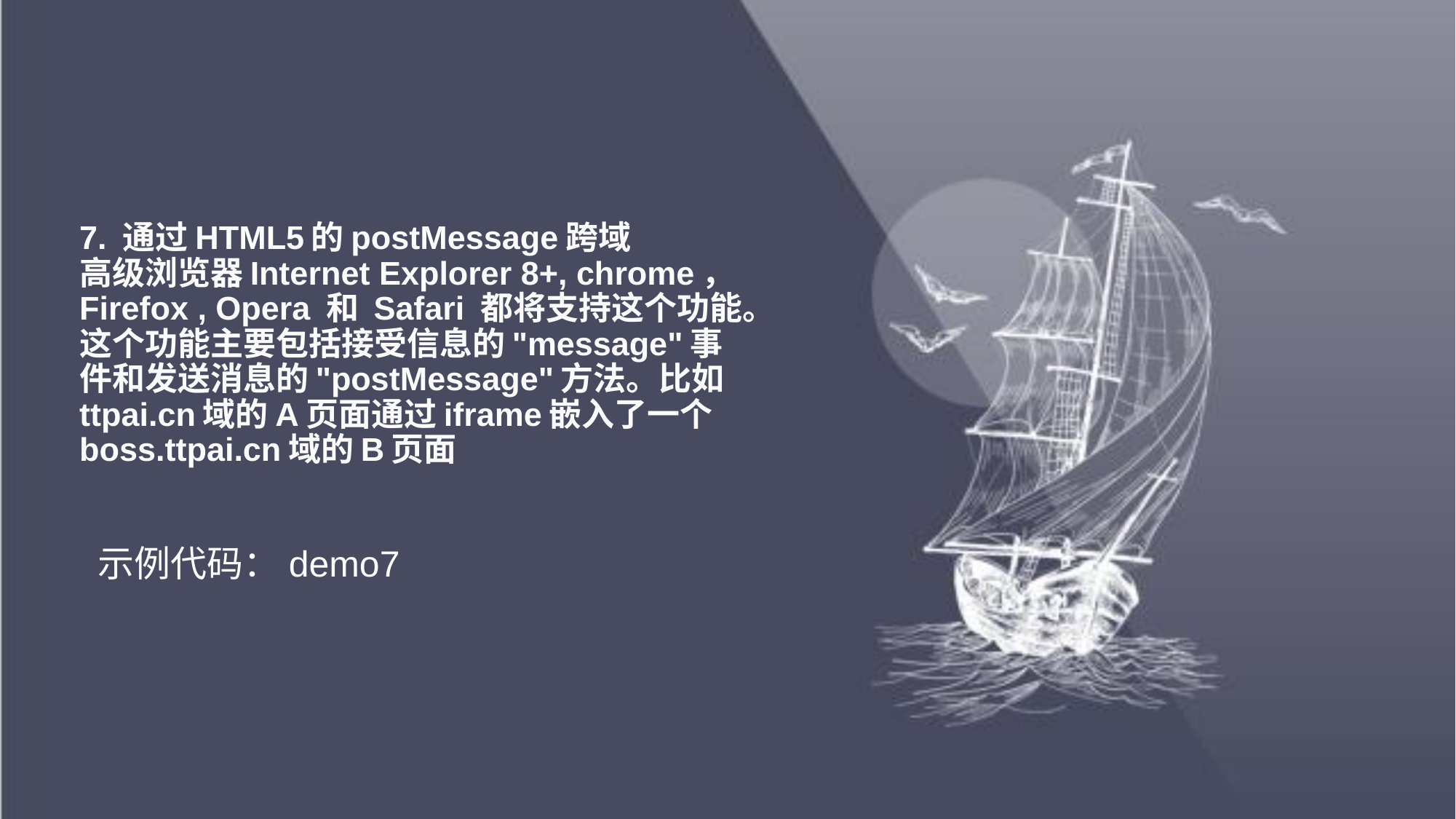

# 7. 通过HTML5的postMessage跨域 高级浏览器Internet Explorer 8+, chrome，Firefox , Opera 和 Safari 都将支持这个功能。这个功能主要包括接受信息的"message"事件和发送消息的"postMessage"方法。比如ttpai.cn域的A页面通过iframe嵌入了一个boss.ttpai.cn域的B页面
示例代码：demo7